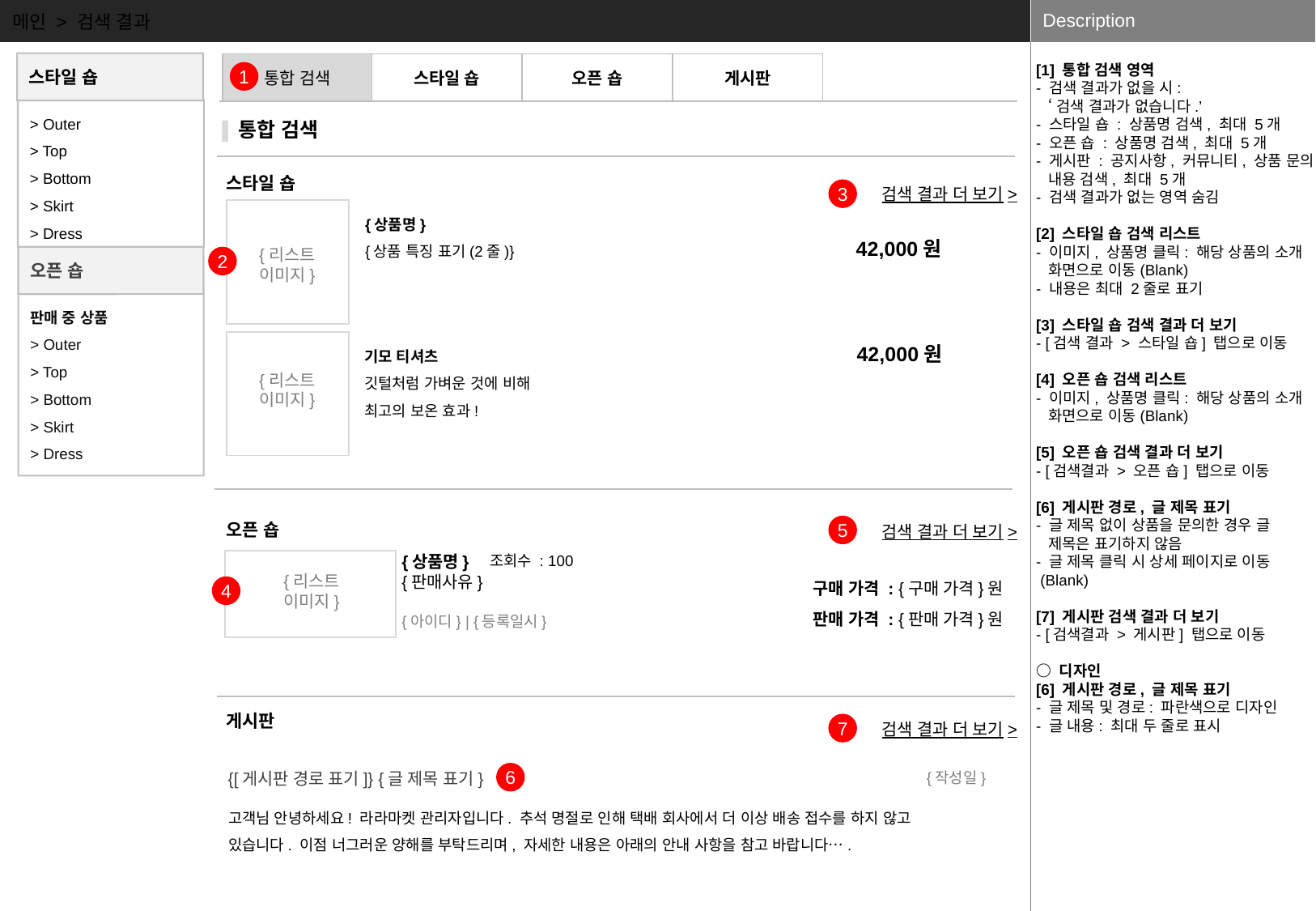

메인 > 검색 결과

[1] 통합 검색 영역
- 검색 결과가 없을 시:
   ‘검색 결과가 없습니다.’
- 스타일 숍 : 상품명 검색, 최대 5개
- 오픈 숍 : 상품명 검색, 최대 5개
- 게시판 : 공지사항, 커뮤니티, 상품 문의
  내용 검색, 최대 5개
- 검색 결과가 없는 영역 숨김

[2] 스타일 숍 검색 리스트
- 이미지, 상품명 클릭: 해당 상품의 소개
  화면으로 이동(Blank)
- 내용은 최대 2줄로 표기

[3] 스타일 숍 검색 결과 더 보기
- [검색 결과 > 스타일 숍] 탭으로 이동

[4] 오픈 숍 검색 리스트
- 이미지, 상품명 클릭: 해당 상품의 소개
  화면으로 이동(Blank)

[5] 오픈 숍 검색 결과 더 보기
- [검색결과 > 오픈 숍] 탭으로 이동

[6] 게시판 경로, 글 제목 표기
- 글 제목 없이 상품을 문의한 경우 글
  제목은 표기하지 않음
- 글 제목 클릭 시 상세 페이지로 이동
 (Blank)

[7] 게시판 검색 결과 더 보기
- [검색결과 > 게시판] 탭으로 이동

○ 디자인
[6] 게시판 경로, 글 제목 표기
- 글 제목 및 경로: 파란색으로 디자인
- 글 내용: 최대 두 줄로 표시

스타일 숍
통합 검색
스타일 숍
오픈 숍
게시판
1
> Outer
> Top
> Bottom
> Skirt
> Dress
 통합 검색

스타일 숍
3
검색 결과 더 보기>
{상품명}
{상품 특징 표기(2줄)}
|  |
| --- |
42,000원
{리스트
이미지}
오픈 숍
2
판매 중 상품
> Outer
> Top
> Bottom
> Skirt
> Dress
기모 티셔츠
깃털처럼 가벼운 것에 비해
최고의 보온 효과!
|  |
| --- |
42,000원
{리스트
이미지}
오픈 숍
5
검색 결과 더 보기>
조회수 : 100
{상품명}
{판매사유}

{아이디} | {등록일시}
|  |
| --- |
구매 가격 : {구매 가격}원
판매 가격 : {판매 가격}원
{리스트
이미지}
4
게시판
7
검색 결과 더 보기>
{[게시판 경로 표기]} {글 제목 표기}
{작성일}
6
고객님 안녕하세요! 라라마켓 관리자입니다. 추석 명절로 인해 택배 회사에서 더 이상 배송 접수를 하지 않고 있습니다. 이점 너그러운 양해를 부탁드리며, 자세한 내용은 아래의 안내 사항을 참고 바랍니다….